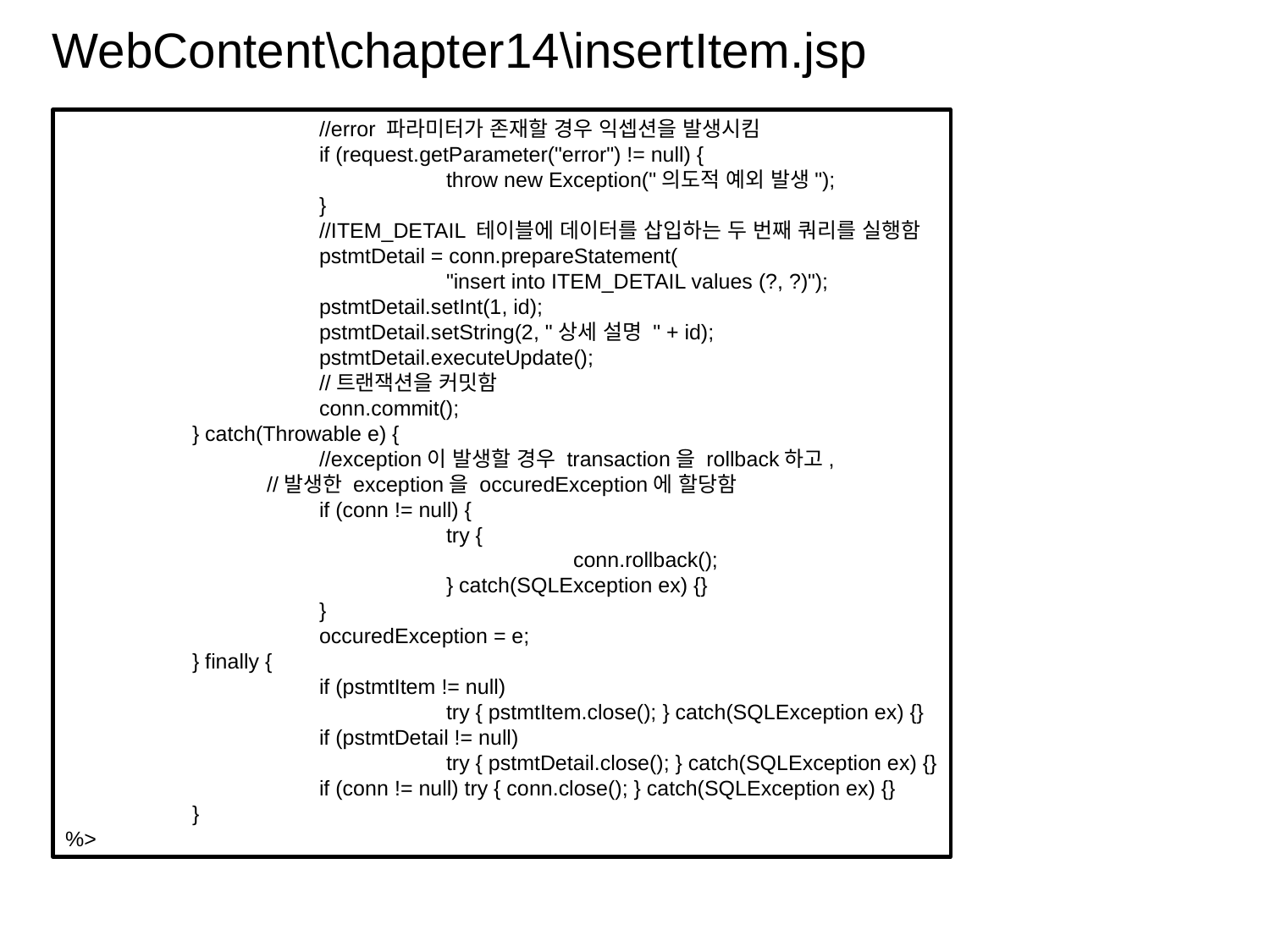

# WebContent\chapter14\insertItem.jsp
		//error 파라미터가 존재할 경우 익셉션을 발생시킴
		if (request.getParameter("error") != null) {
			throw new Exception("의도적 예외 발생");
		}
		//ITEM_DETAIL 테이블에 데이터를 삽입하는 두 번째 쿼리를 실행함
		pstmtDetail = conn.prepareStatement(
			"insert into ITEM_DETAIL values (?, ?)");
		pstmtDetail.setInt(1, id);
		pstmtDetail.setString(2, "상세 설명 " + id);
		pstmtDetail.executeUpdate();
		//트랜잭션을 커밋함
		conn.commit();
	} catch(Throwable e) {
		//exception이 발생할 경우 transaction을 rollback하고,
                                  //발생한 exception을 occuredException에 할당함
		if (conn != null) {
			try {
				conn.rollback();
			} catch(SQLException ex) {}
		}
		occuredException = e;
	} finally {
		if (pstmtItem != null)
			try { pstmtItem.close(); } catch(SQLException ex) {}
		if (pstmtDetail != null)
			try { pstmtDetail.close(); } catch(SQLException ex) {}
		if (conn != null) try { conn.close(); } catch(SQLException ex) {}
	}
%>